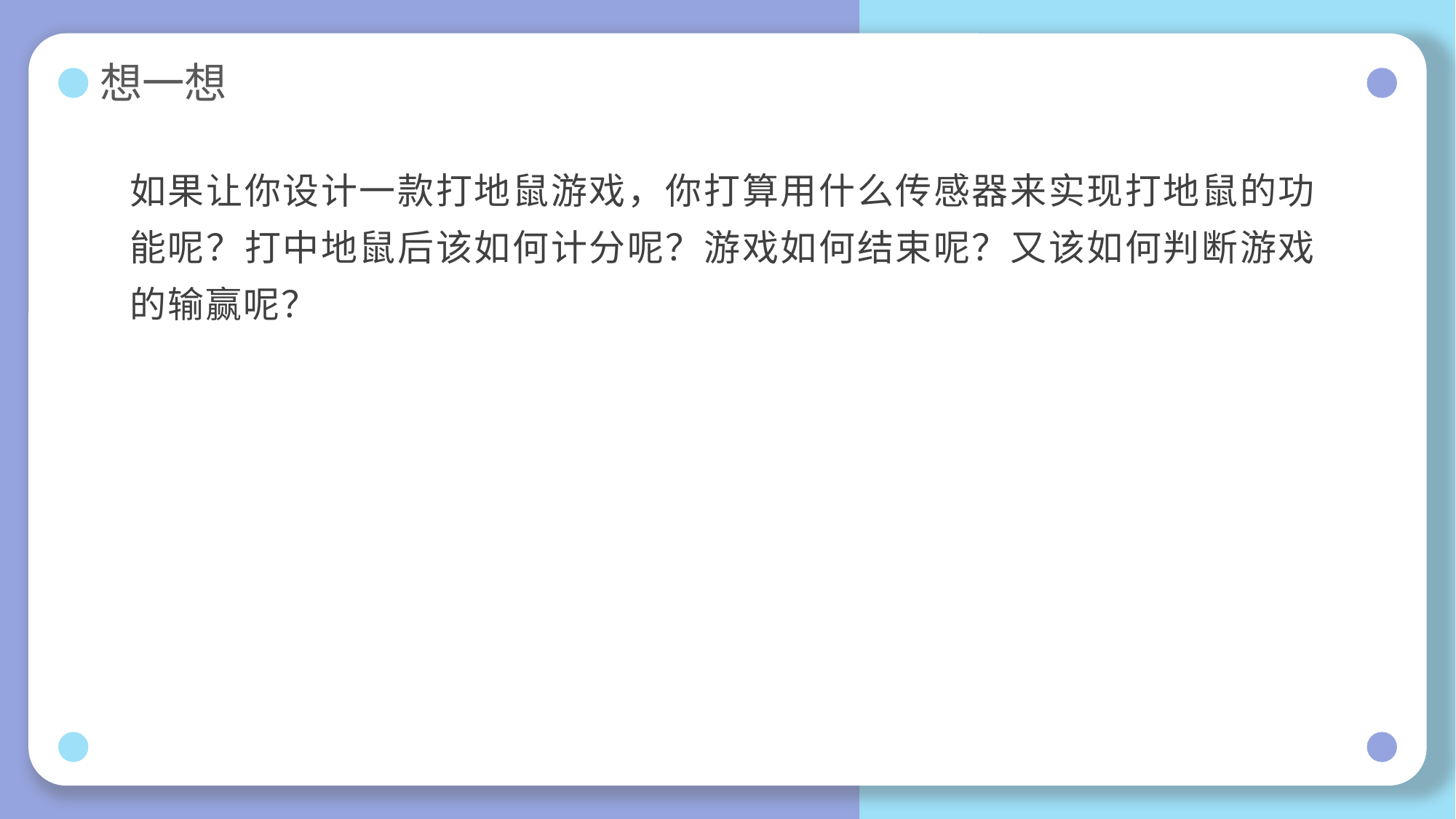

# 想一想
如果让你设计一款打地鼠游戏，你打算用什么传感器来实现打地鼠的功能呢？打中地鼠后该如何计分呢？游戏如何结束呢？又该如何判断游戏的输赢呢？